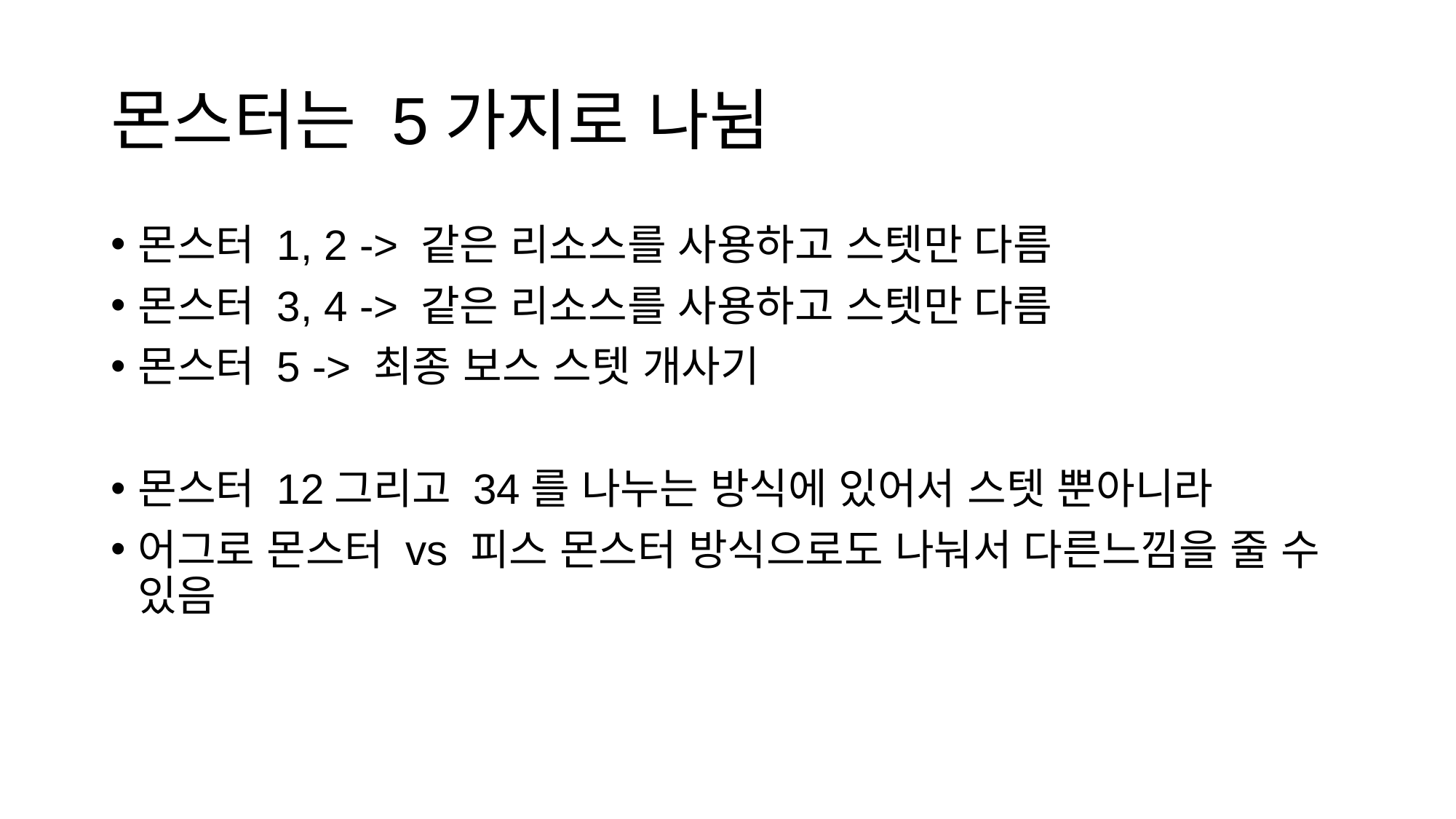

# 몬스터는 5가지로 나뉨
몬스터 1, 2 -> 같은 리소스를 사용하고 스텟만 다름
몬스터 3, 4 -> 같은 리소스를 사용하고 스텟만 다름
몬스터 5 -> 최종 보스 스텟 개사기

몬스터 12그리고 34를 나누는 방식에 있어서 스텟 뿐아니라
어그로 몬스터 vs 피스 몬스터 방식으로도 나눠서 다른느낌을 줄 수 있음